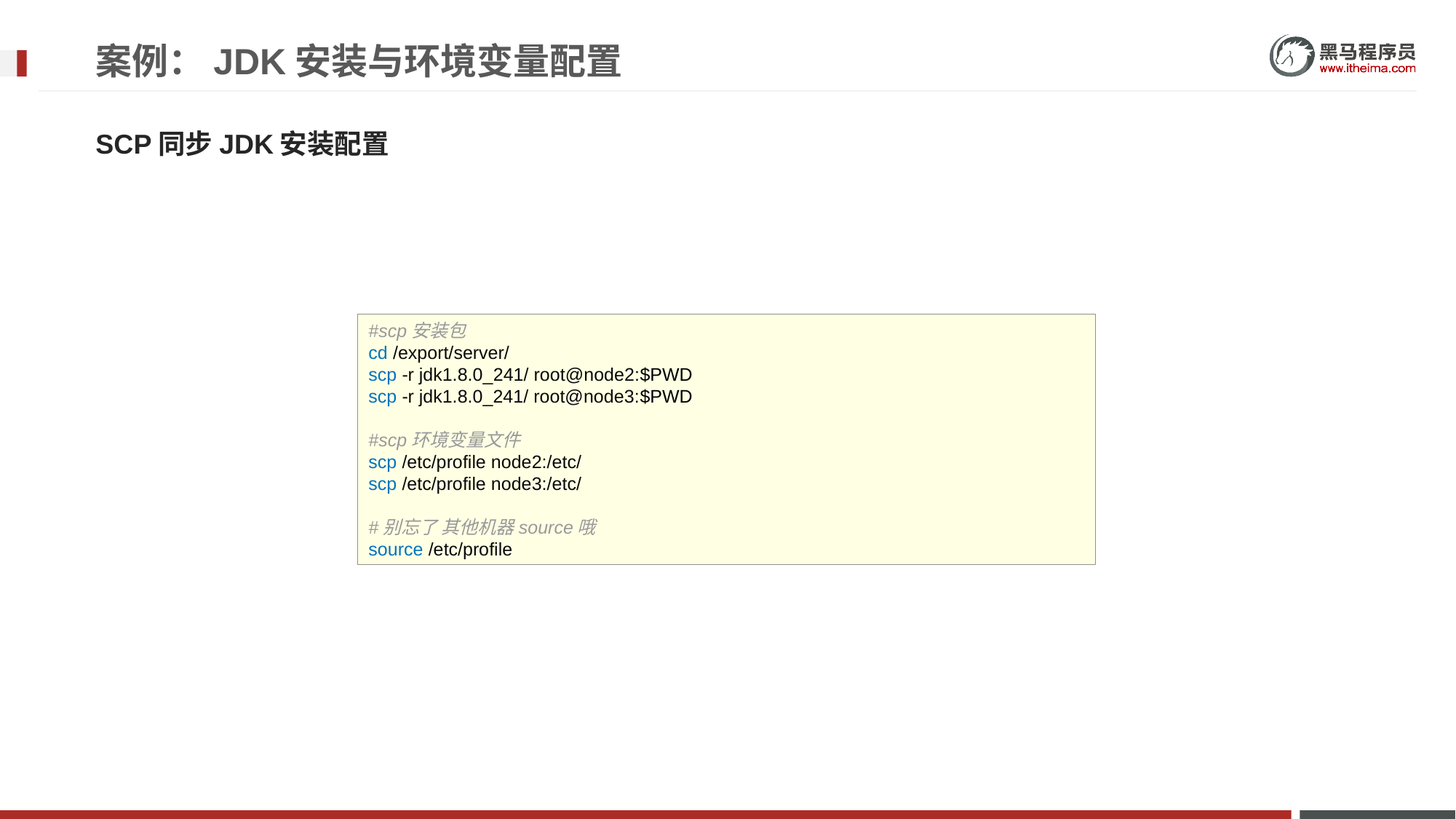

# 案例：JDK安装与环境变量配置
SCP同步JDK安装配置
#scp安装包
cd /export/server/
scp -r jdk1.8.0_241/ root@node2:$PWD
scp -r jdk1.8.0_241/ root@node3:$PWD
#scp环境变量文件
scp /etc/profile node2:/etc/
scp /etc/profile node3:/etc/
#别忘了 其他机器source哦
source /etc/profile